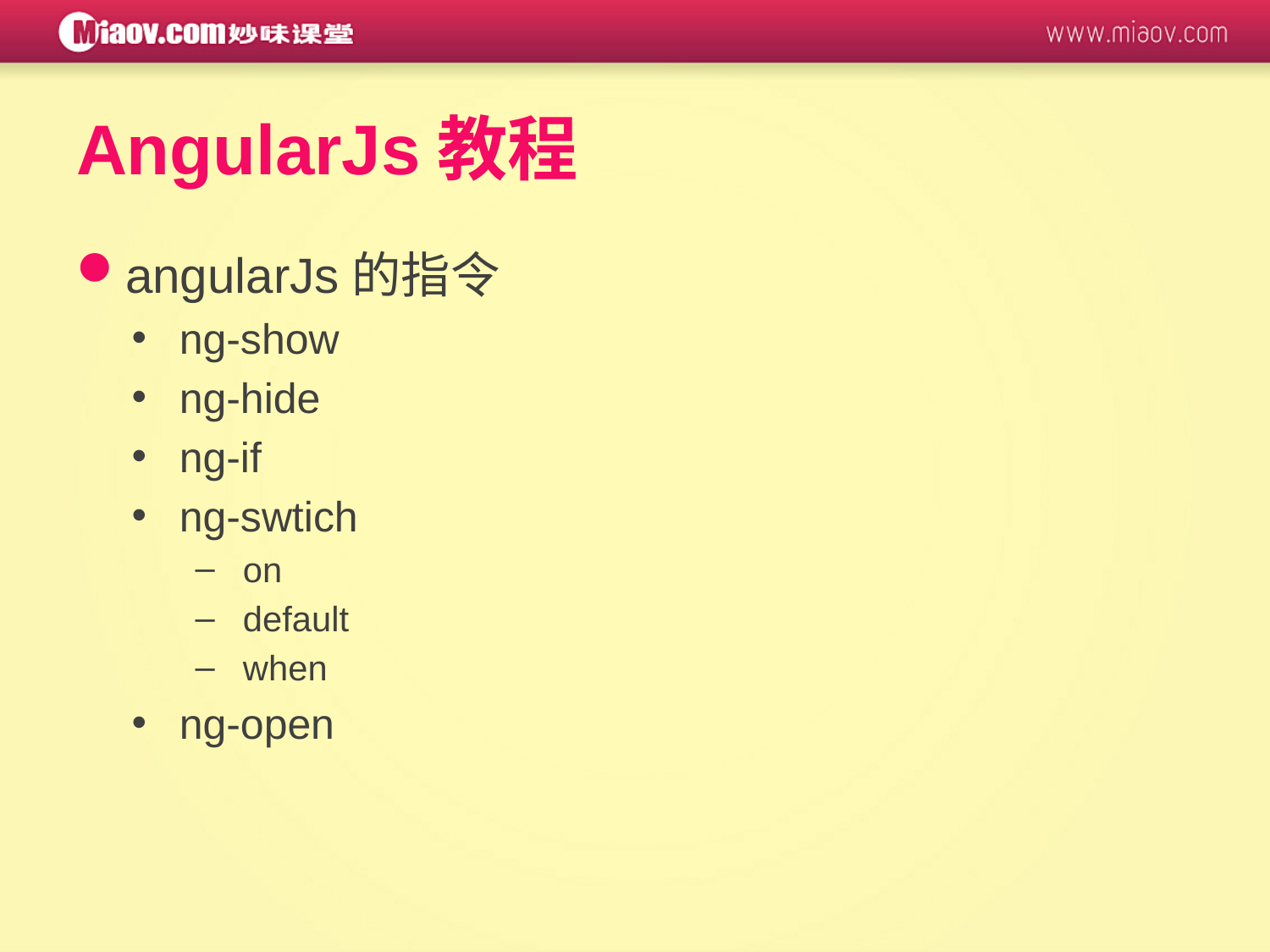

# AngularJs教程
angularJs的指令
ng-show
ng-hide
ng-if
ng-swtich
on
default
when
ng-open